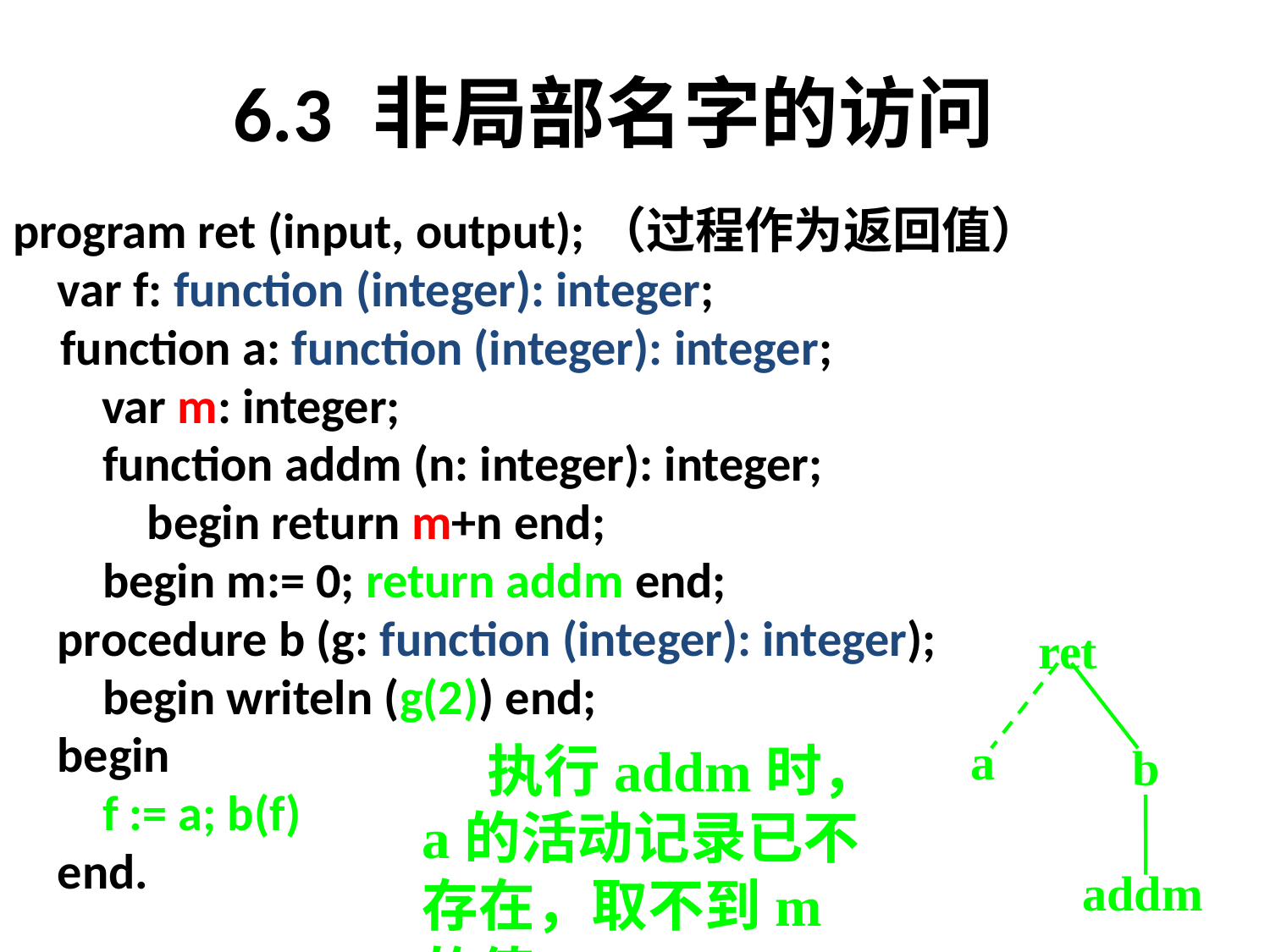

6.3 非局部名字的访问
program ret (input, output);（过程作为返回值）
    var f: function (integer): integer;
	function a: function (integer): integer;
	   var m: integer;
        function addm (n: integer): integer;
            begin return m+n end;
        begin m:= 0; return addm end;
    procedure b (g: function (integer): integer);
        begin writeln (g(2)) end;
    begin
        f := a; b(f)
    end.
ret

a
b

addm
    执行addm时，a的活动记录已不存在，取不到m的值